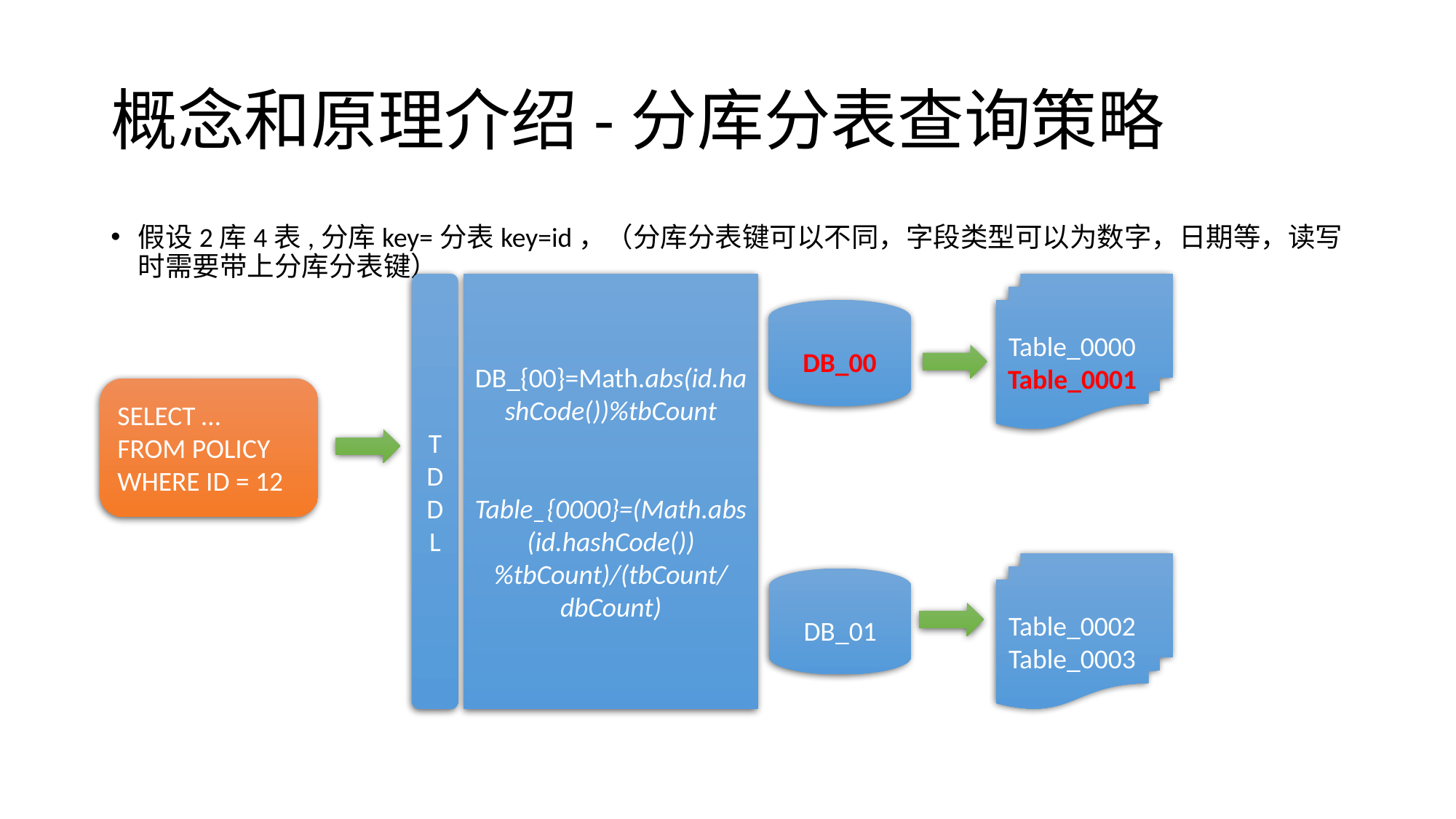

# 概念和原理介绍-分库分表查询策略
假设2库4表,分库key=分表key=id，（分库分表键可以不同，字段类型可以为数字，日期等，读写时需要带上分库分表键）
TDDL
DB_{00}=Math.abs(id.hashCode())%tbCount

Table_{0000}=(Math.abs(id.hashCode())%tbCount)/(tbCount/dbCount)
Table_0000
Table_0001
DB_00

SELECT …
FROM POLICY
WHERE ID = 12

Table_0002
Table_0003
DB_01